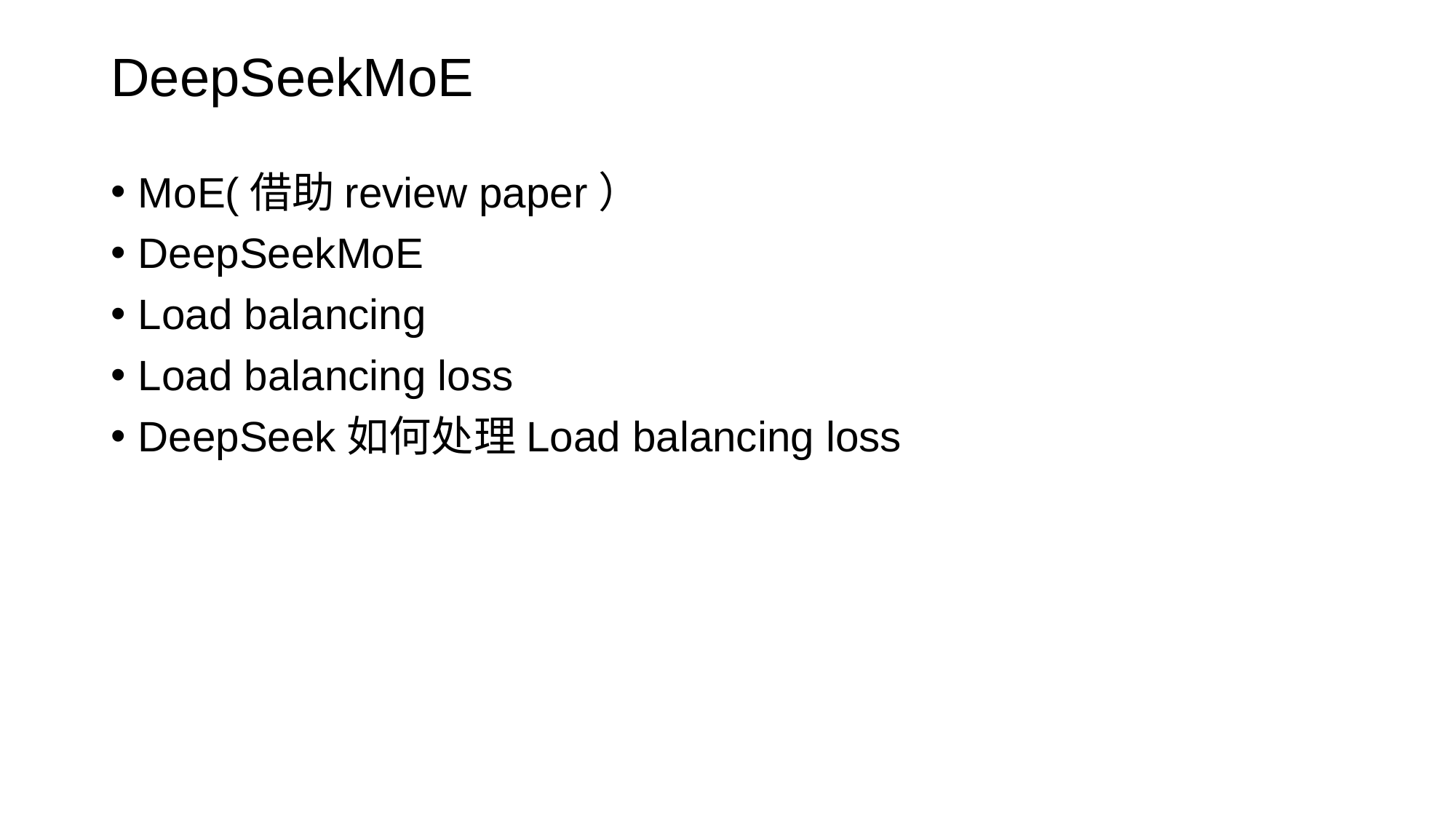

# DeepSeekMoE
MoE(借助review paper）
DeepSeekMoE
Load balancing
Load balancing loss
DeepSeek如何处理Load balancing loss